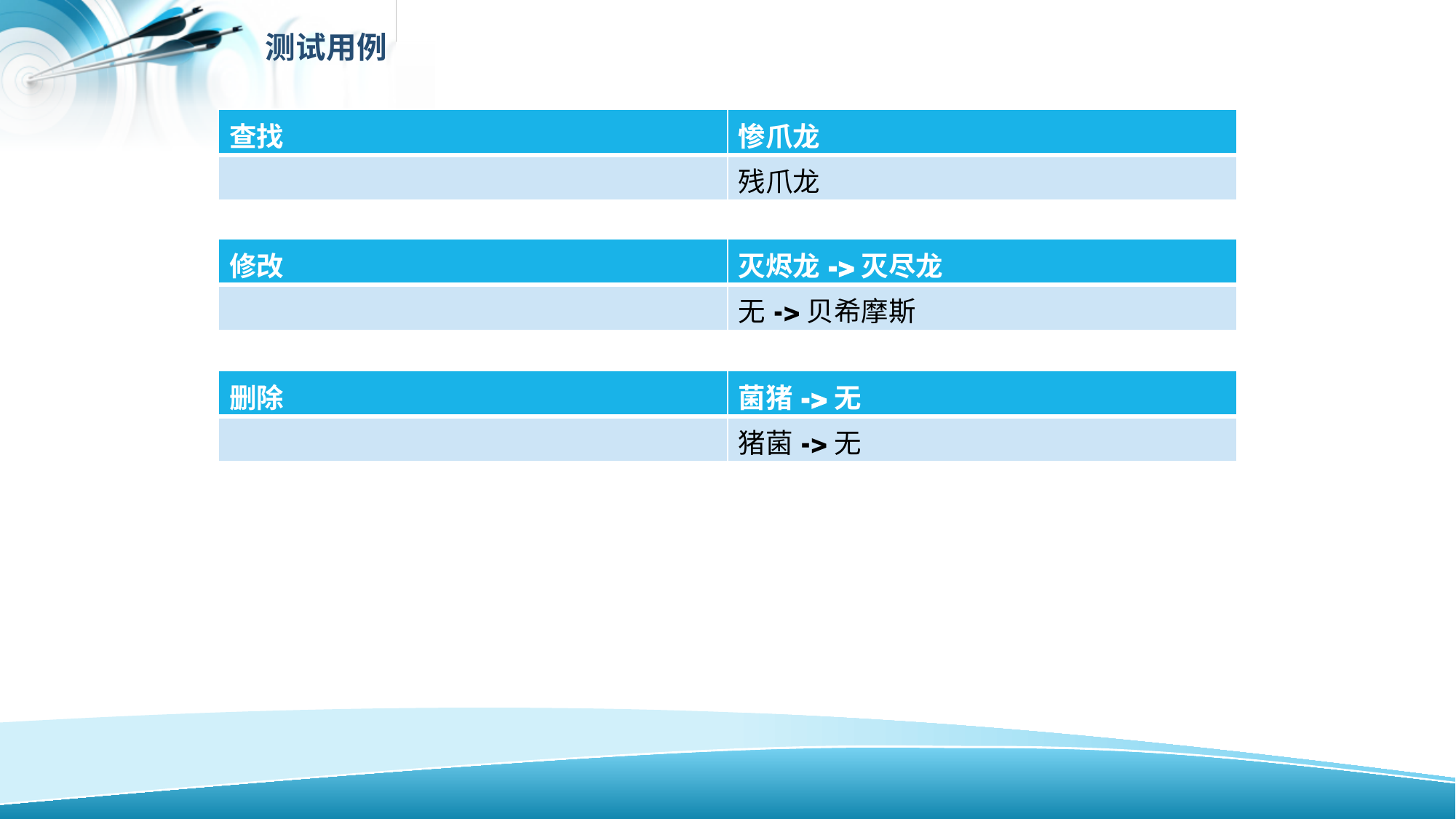

测试用例
| 查找 | 惨爪龙 |
| --- | --- |
|  | 残爪龙 |
| 修改 | 灭烬龙->灭尽龙 |
| --- | --- |
|  | 无->贝希摩斯 |
| 删除 | 菌猪->无 |
| --- | --- |
|  | 猪菌->无 |